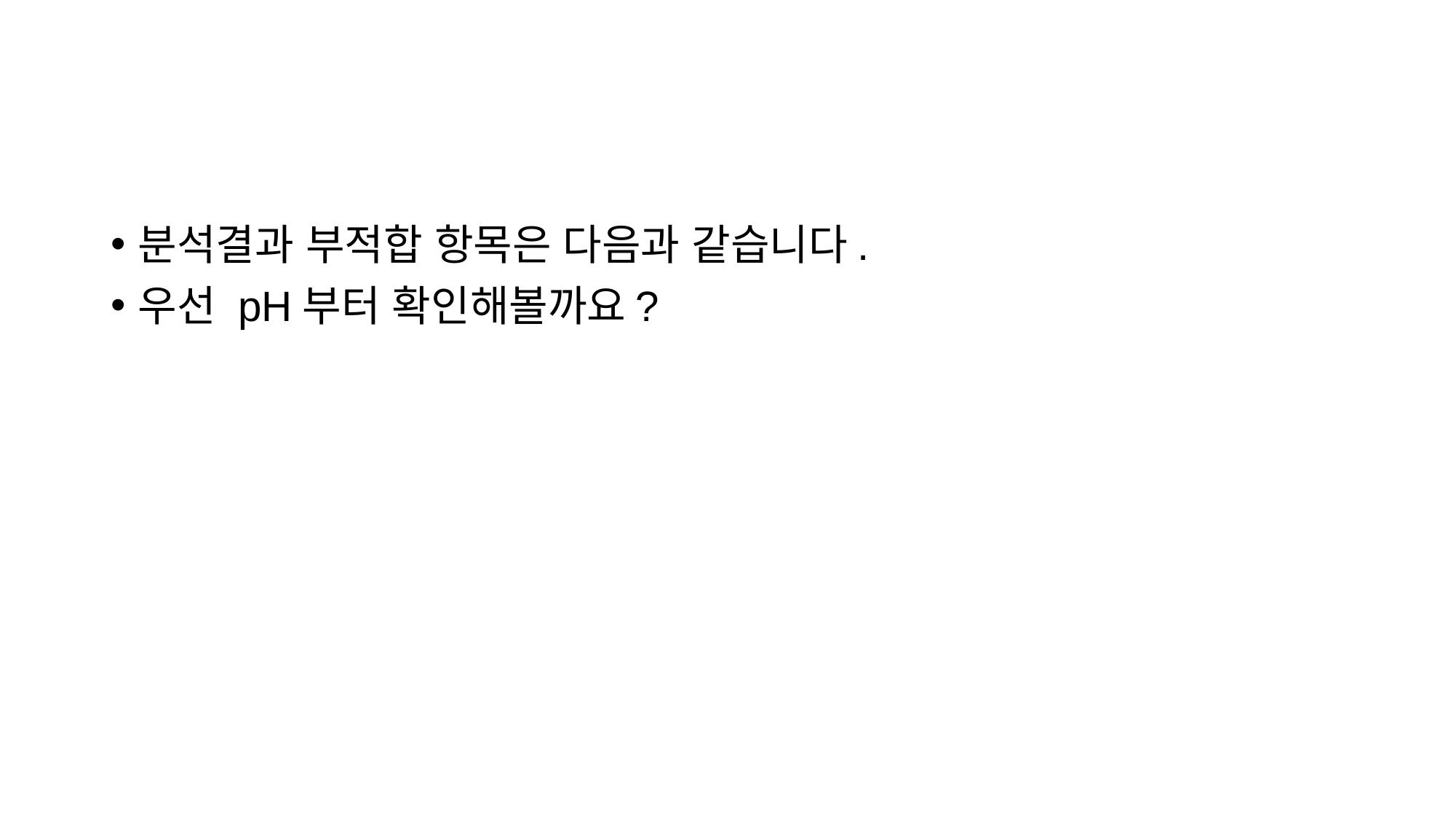

#
분석결과 부적합 항목은 다음과 같습니다.
우선 pH부터 확인해볼까요?